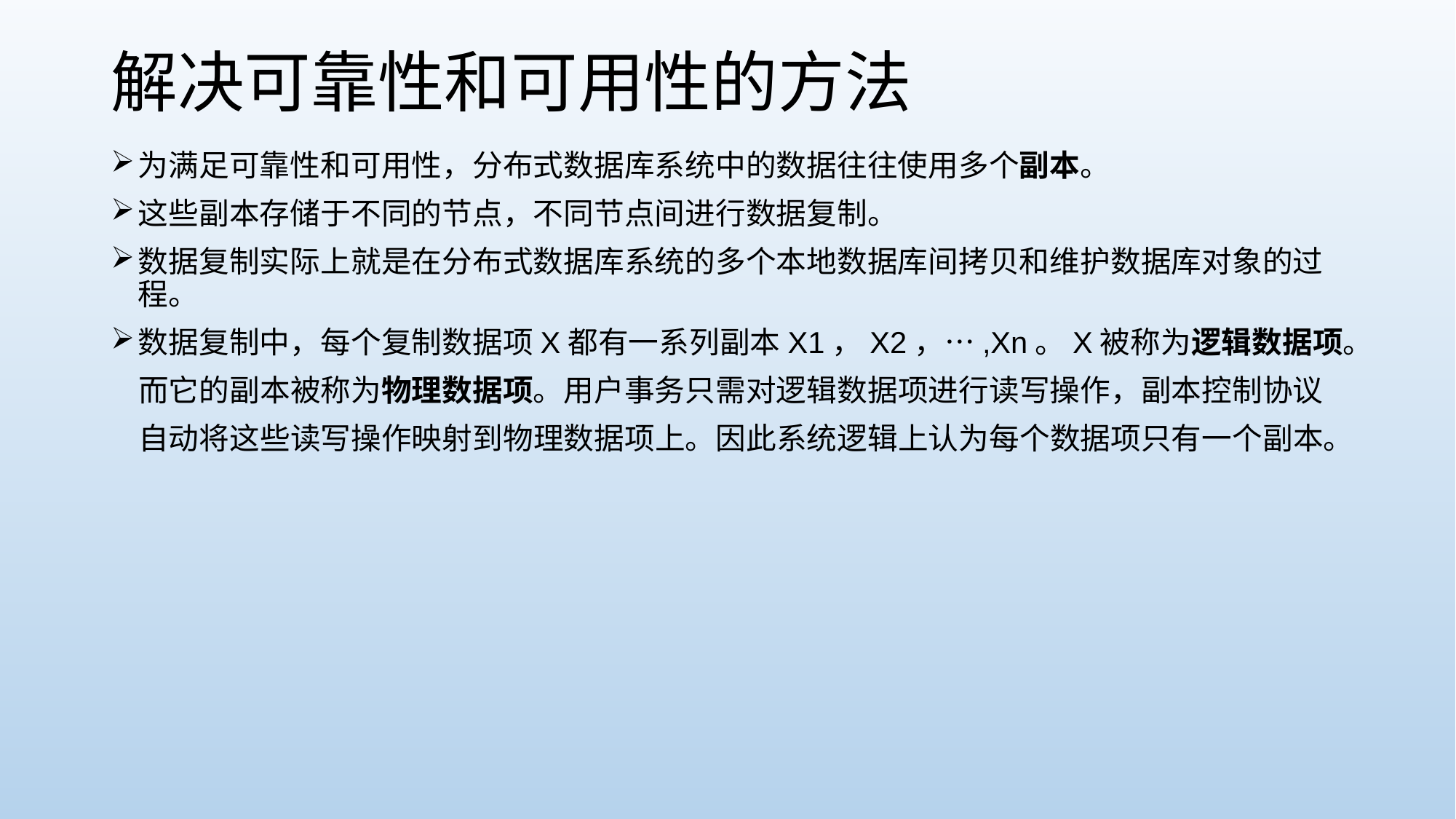

# 解决可靠性和可用性的方法
为满足可靠性和可用性，分布式数据库系统中的数据往往使用多个副本。
这些副本存储于不同的节点，不同节点间进行数据复制。
数据复制实际上就是在分布式数据库系统的多个本地数据库间拷贝和维护数据库对象的过程。
数据复制中，每个复制数据项X都有一系列副本X1，X2，…,Xn。X被称为逻辑数据项。
   而它的副本被称为物理数据项。用户事务只需对逻辑数据项进行读写操作，副本控制协议
   自动将这些读写操作映射到物理数据项上。因此系统逻辑上认为每个数据项只有一个副本。